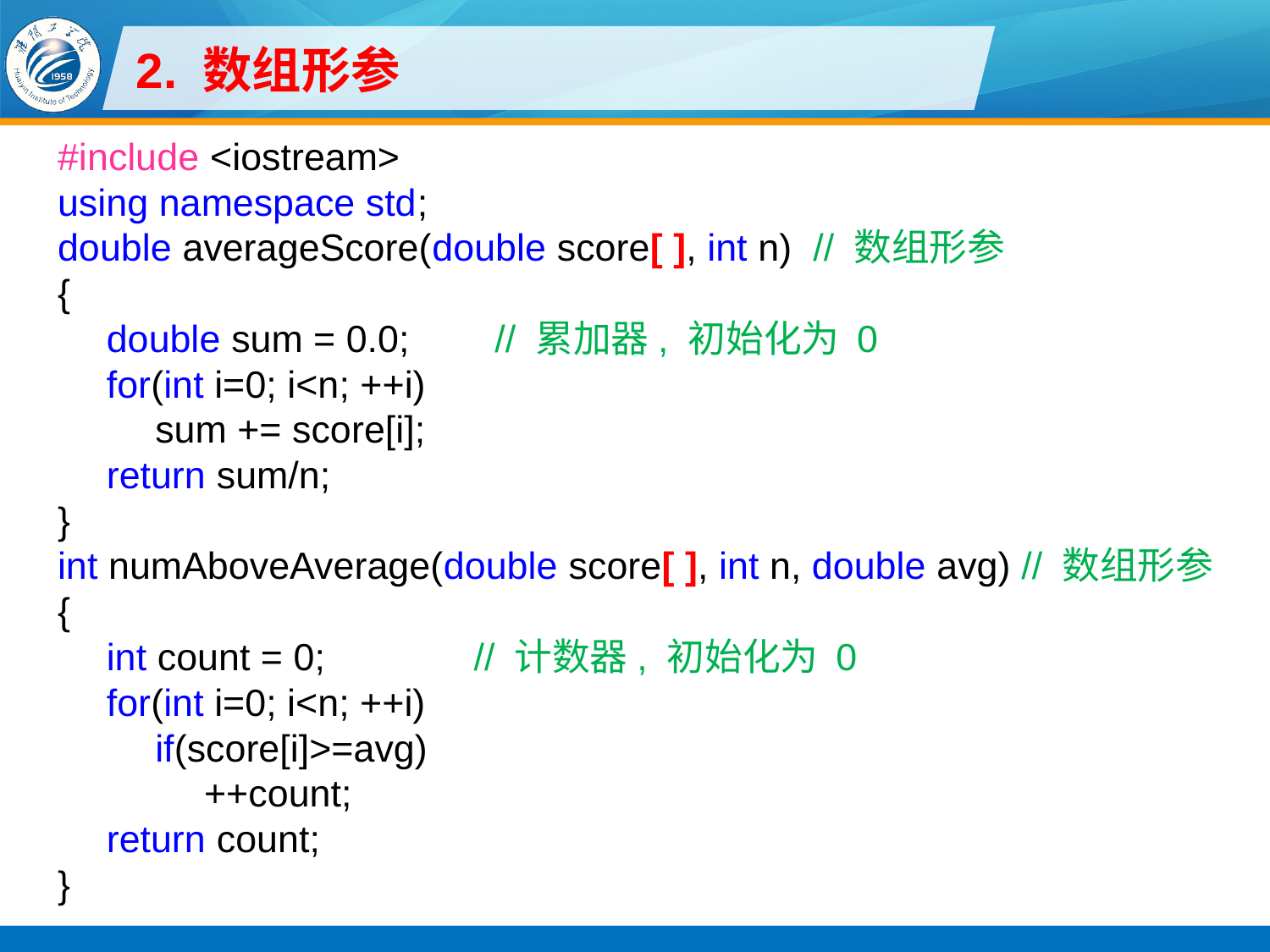

# 2. 数组形参
#include <iostream>
using namespace std;
double averageScore(double score[ ], int n)  // 数组形参
{
double sum = 0.0;        // 累加器, 初始化为 0
for(int i=0; i<n; ++i)
sum += score[i];
return sum/n;
}
int numAboveAverage(double score[ ], int n, double avg) // 数组形参
{
int count = 0;              // 计数器, 初始化为 0
for(int i=0; i<n; ++i)
if(score[i]>=avg)
++count;
return count;
}